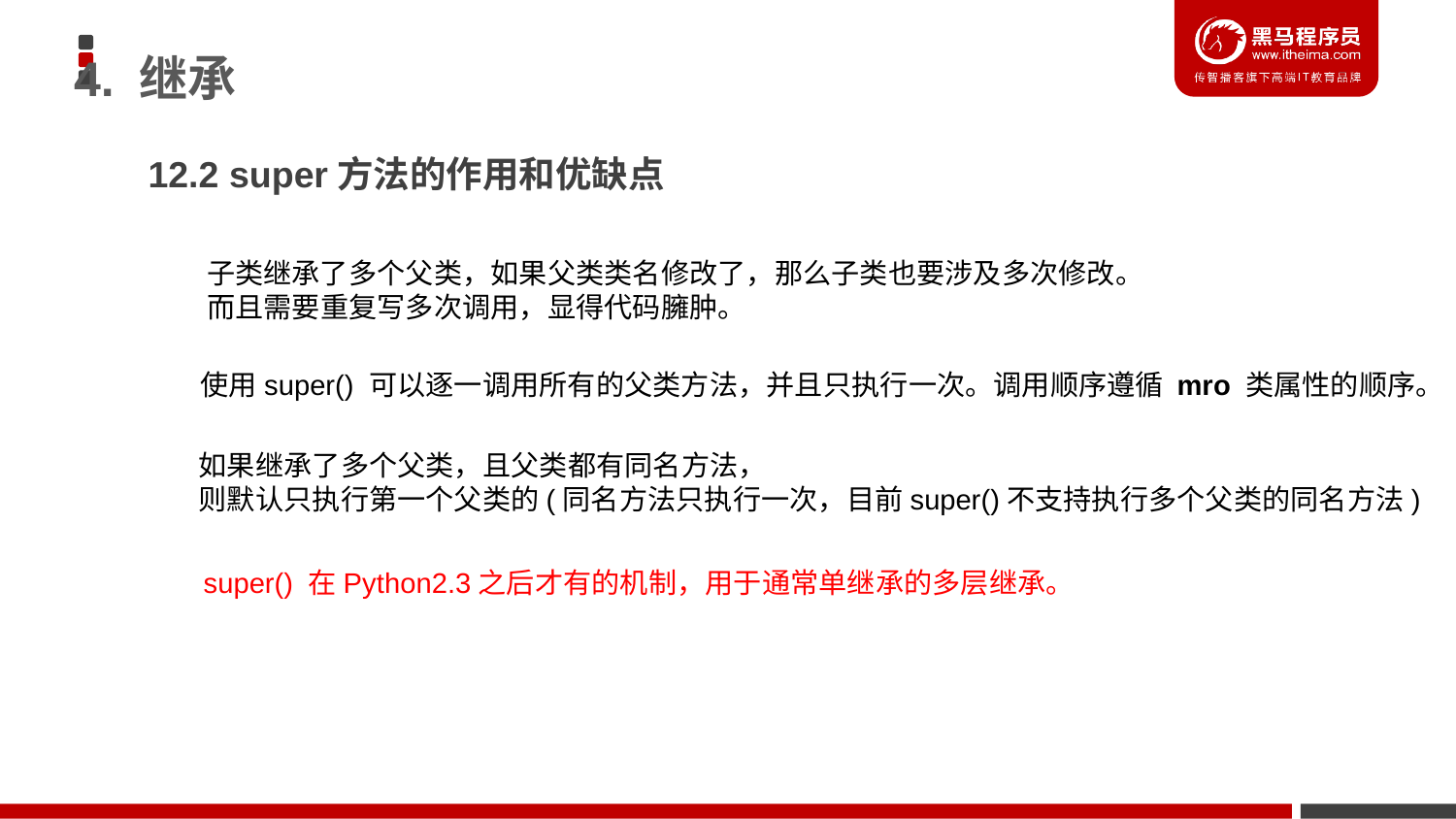

4. 继承
12.2 super方法的作用和优缺点
子类继承了多个父类，如果父类类名修改了，那么子类也要涉及多次修改。
而且需要重复写多次调用，显得代码臃肿。
使用super() 可以逐一调用所有的父类方法，并且只执行一次。调用顺序遵循 mro 类属性的顺序。
如果继承了多个父类，且父类都有同名方法，
则默认只执行第一个父类的(同名方法只执行一次，目前super()不支持执行多个父类的同名方法)
super() 在Python2.3之后才有的机制，用于通常单继承的多层继承。